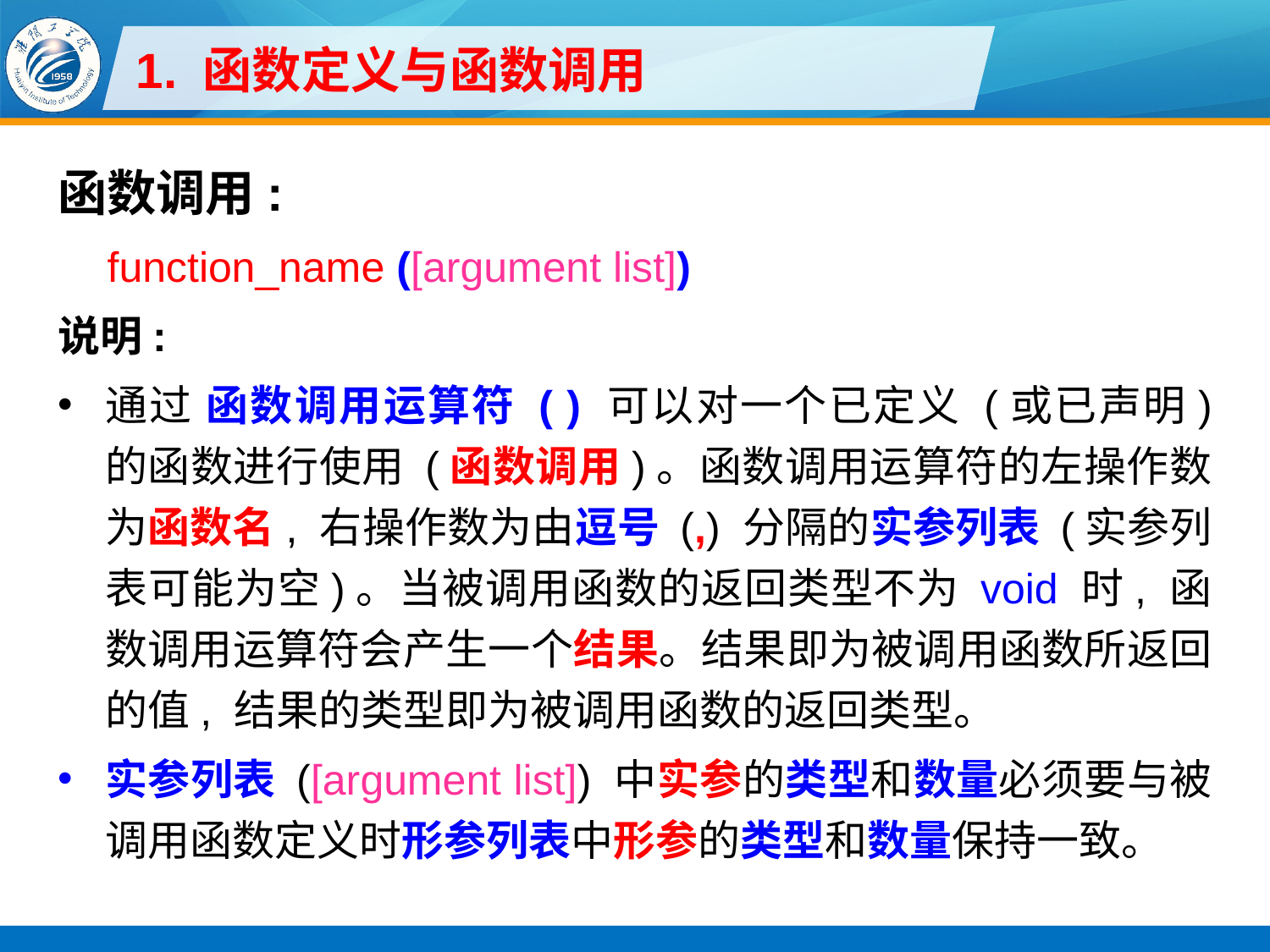

# 1. 函数定义与函数调用
函数调用:
function_name ([argument list])
说明:
通过 函数调用运算符 ( ) 可以对一个已定义 (或已声明) 的函数进行使用 (函数调用)。函数调用运算符的左操作数为函数名, 右操作数为由逗号 (,) 分隔的实参列表 (实参列表可能为空)。当被调用函数的返回类型不为 void 时, 函数调用运算符会产生一个结果。结果即为被调用函数所返回的值, 结果的类型即为被调用函数的返回类型。
实参列表 ([argument list]) 中实参的类型和数量必须要与被调用函数定义时形参列表中形参的类型和数量保持一致。